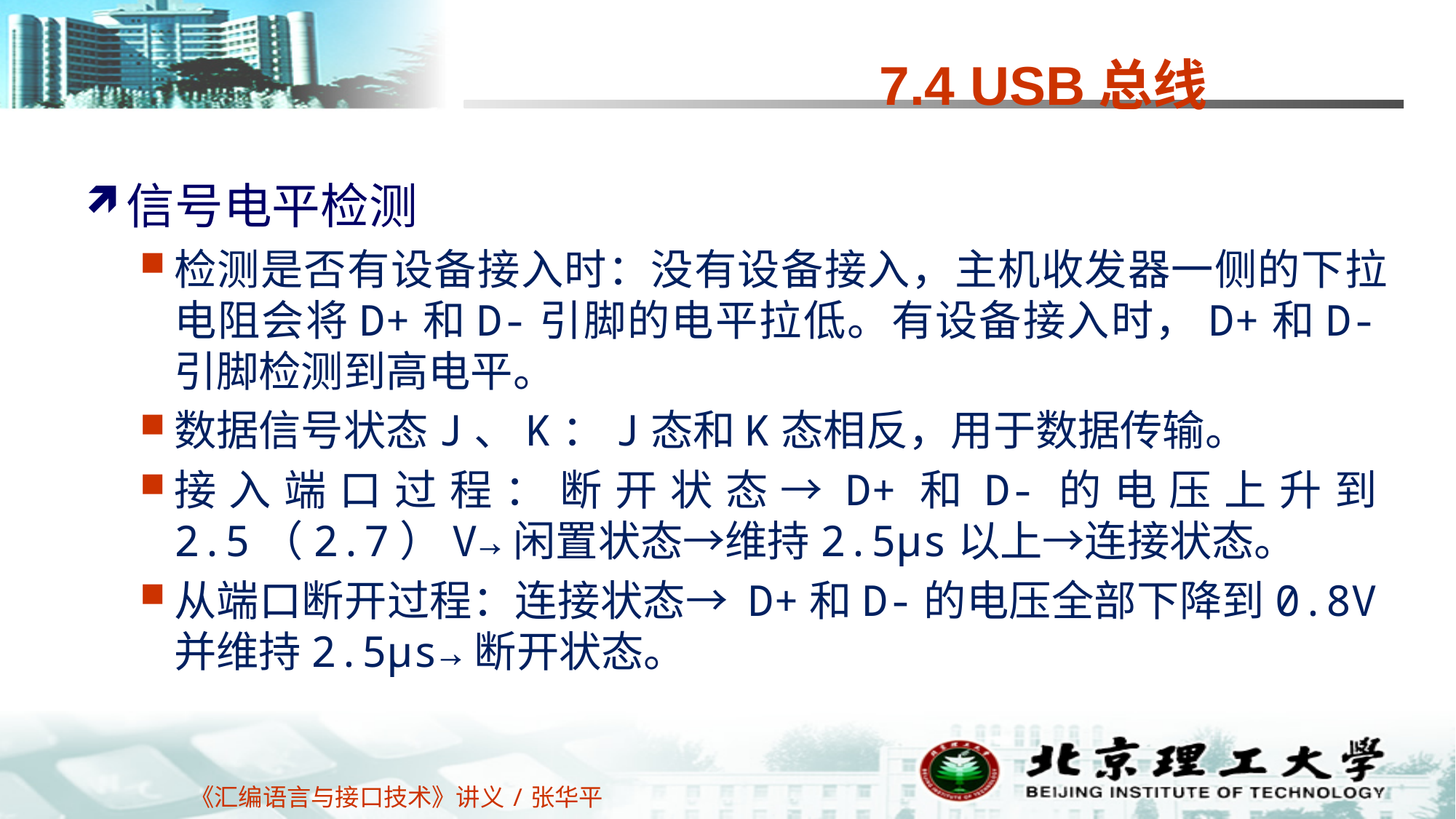

# 7.4 USB总线
信号电平检测
检测是否有设备接入时：没有设备接入，主机收发器一侧的下拉电阻会将D+和D-引脚的电平拉低。有设备接入时，D+和D-引脚检测到高电平。
数据信号状态J、K：J态和K态相反，用于数据传输。
接入端口过程：断开状态→D+和D-的电压上升到2.5（2.7）V→闲置状态→维持2.5μs以上→连接状态。
从端口断开过程：连接状态→ D+和D-的电压全部下降到0.8V并维持2.5μs→断开状态。